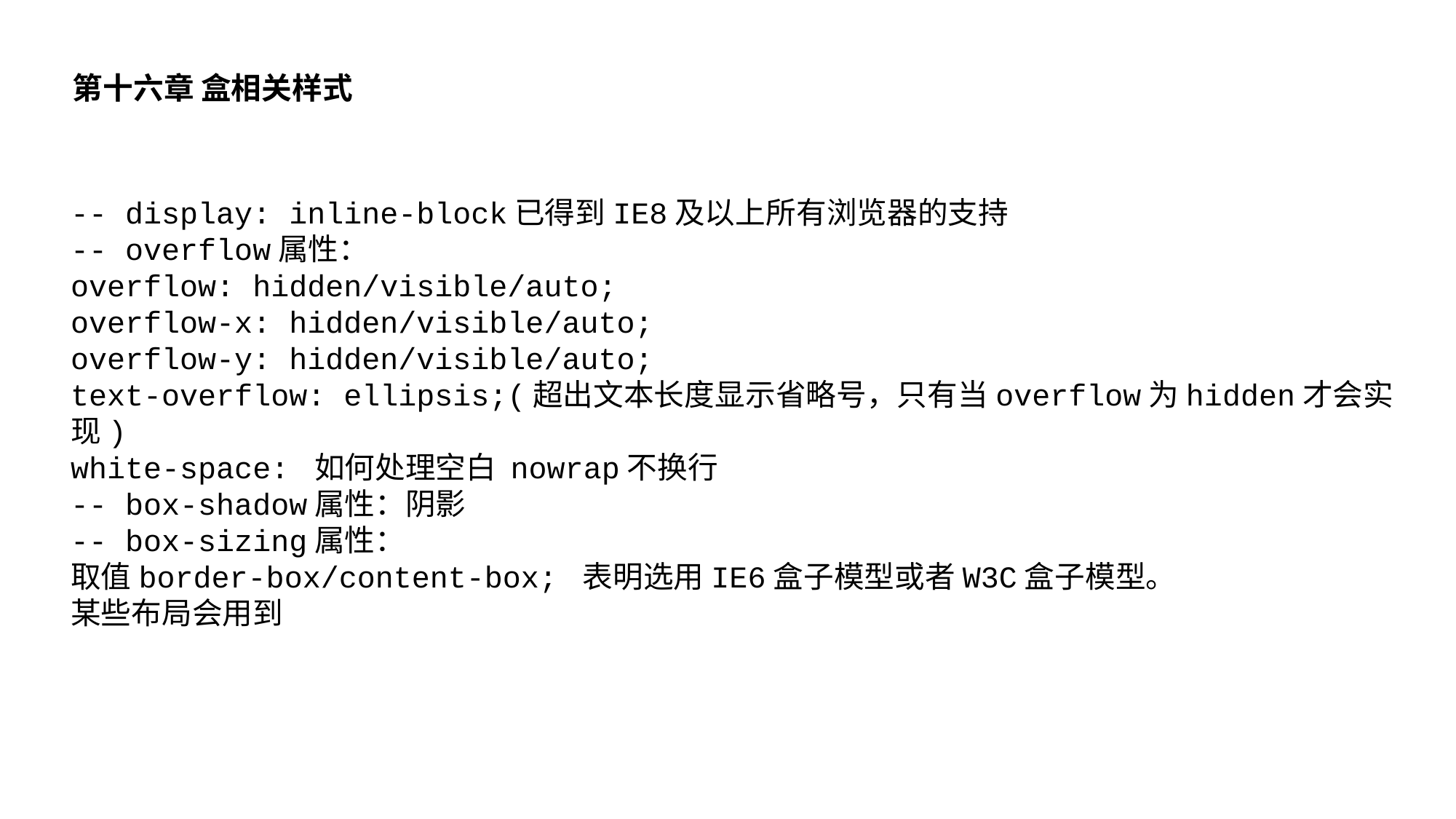

第十六章 盒相关样式
-- display: inline-block已得到IE8及以上所有浏览器的支持
-- overflow属性：
overflow: hidden/visible/auto;
overflow-x: hidden/visible/auto;
overflow-y: hidden/visible/auto;
text-overflow: ellipsis;(超出文本长度显示省略号，只有当overflow为hidden才会实现)
white-space: 如何处理空白 nowrap不换行
-- box-shadow属性：阴影
-- box-sizing属性：
取值border-box/content-box; 表明选用IE6盒子模型或者W3C盒子模型。
某些布局会用到